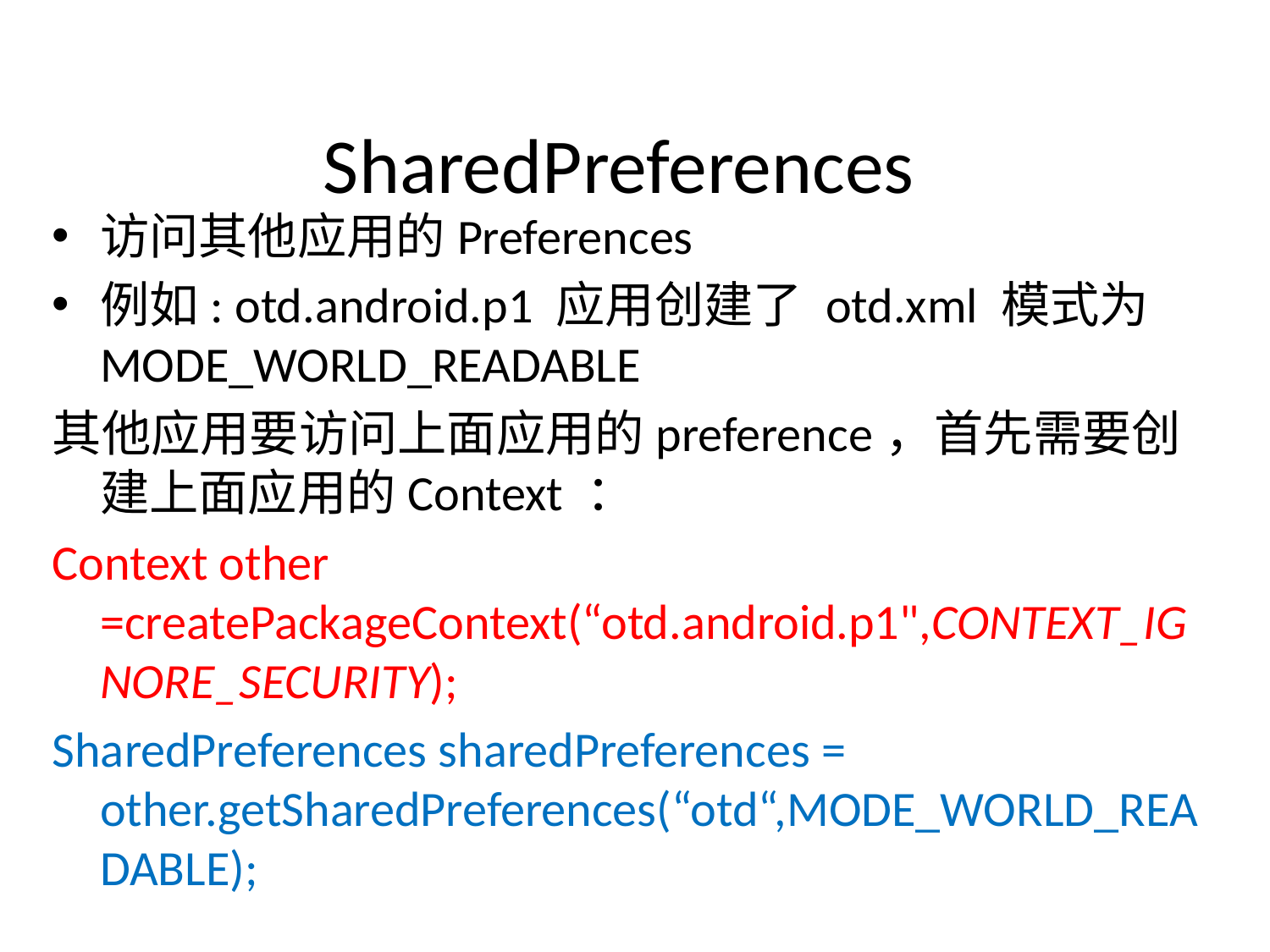

# SharedPreferences
访问其他应用的Preferences
例如: otd.android.p1 应用创建了 otd.xml 模式为MODE_WORLD_READABLE
其他应用要访问上面应用的preference，首先需要创建上面应用的Context ：
Context other =createPackageContext(“otd.android.p1",CONTEXT_IGNORE_SECURITY);
SharedPreferences sharedPreferences = other.getSharedPreferences(“otd“,MODE_WORLD_READABLE);